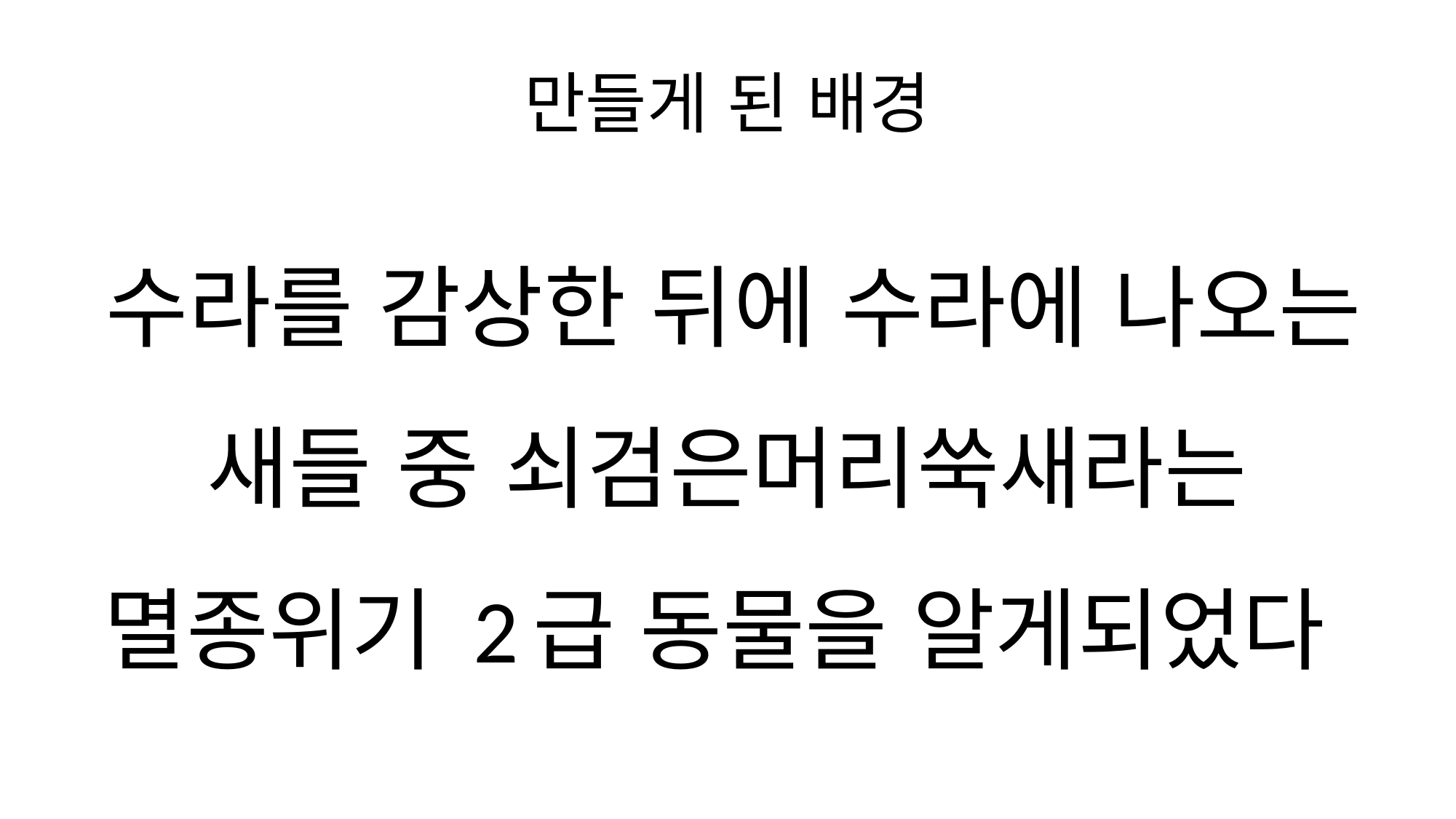

# 만들게 된 배경
 수라를 감상한 뒤에 수라에 나오는 새들 중 쇠검은머리쑥새라는 멸종위기 2급 동물을 알게되었다